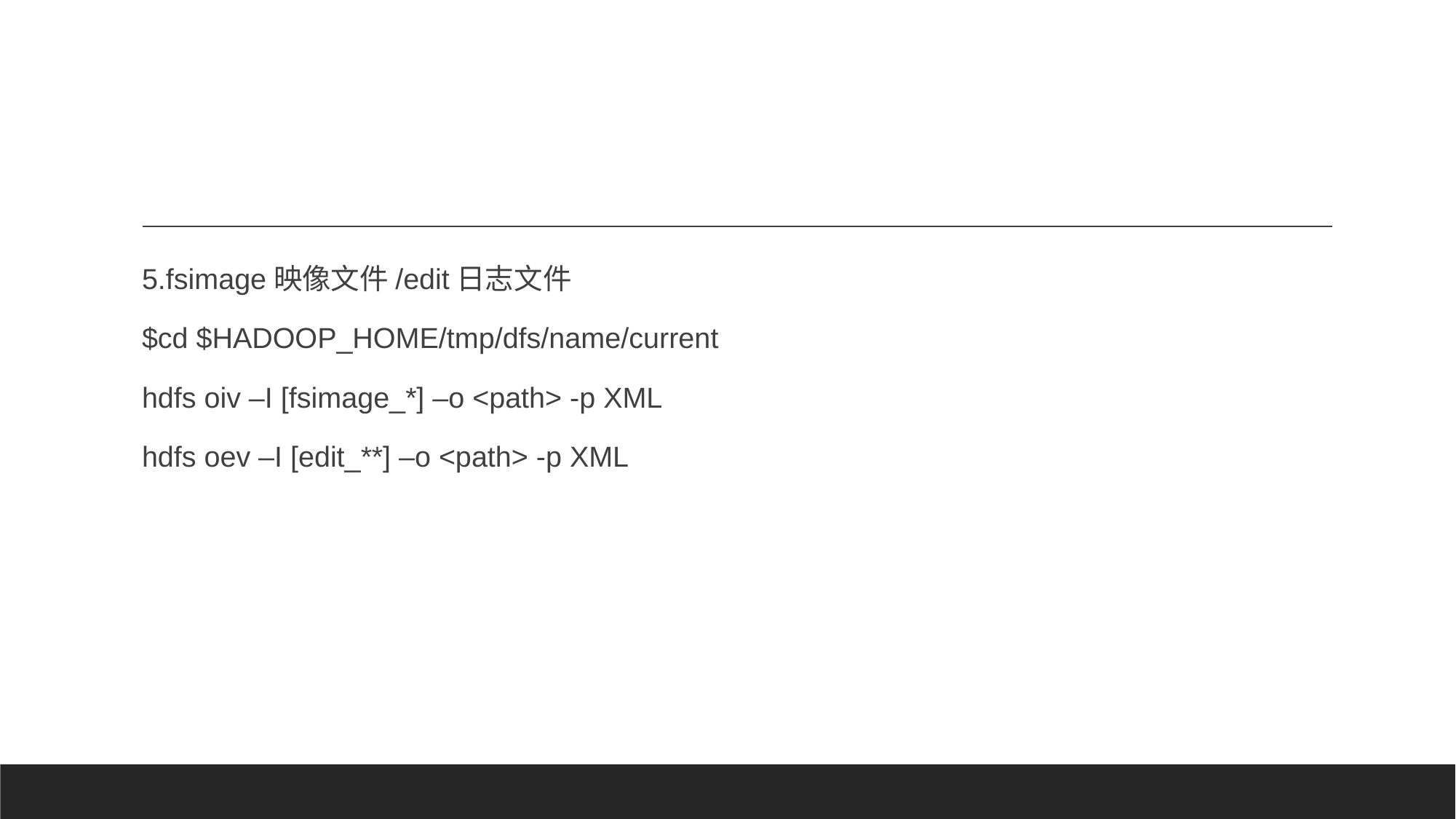

#
5.fsimage映像文件/edit日志文件
$cd $HADOOP_HOME/tmp/dfs/name/current
hdfs oiv –I [fsimage_*] –o <path> -p XML
hdfs oev –I [edit_**] –o <path> -p XML